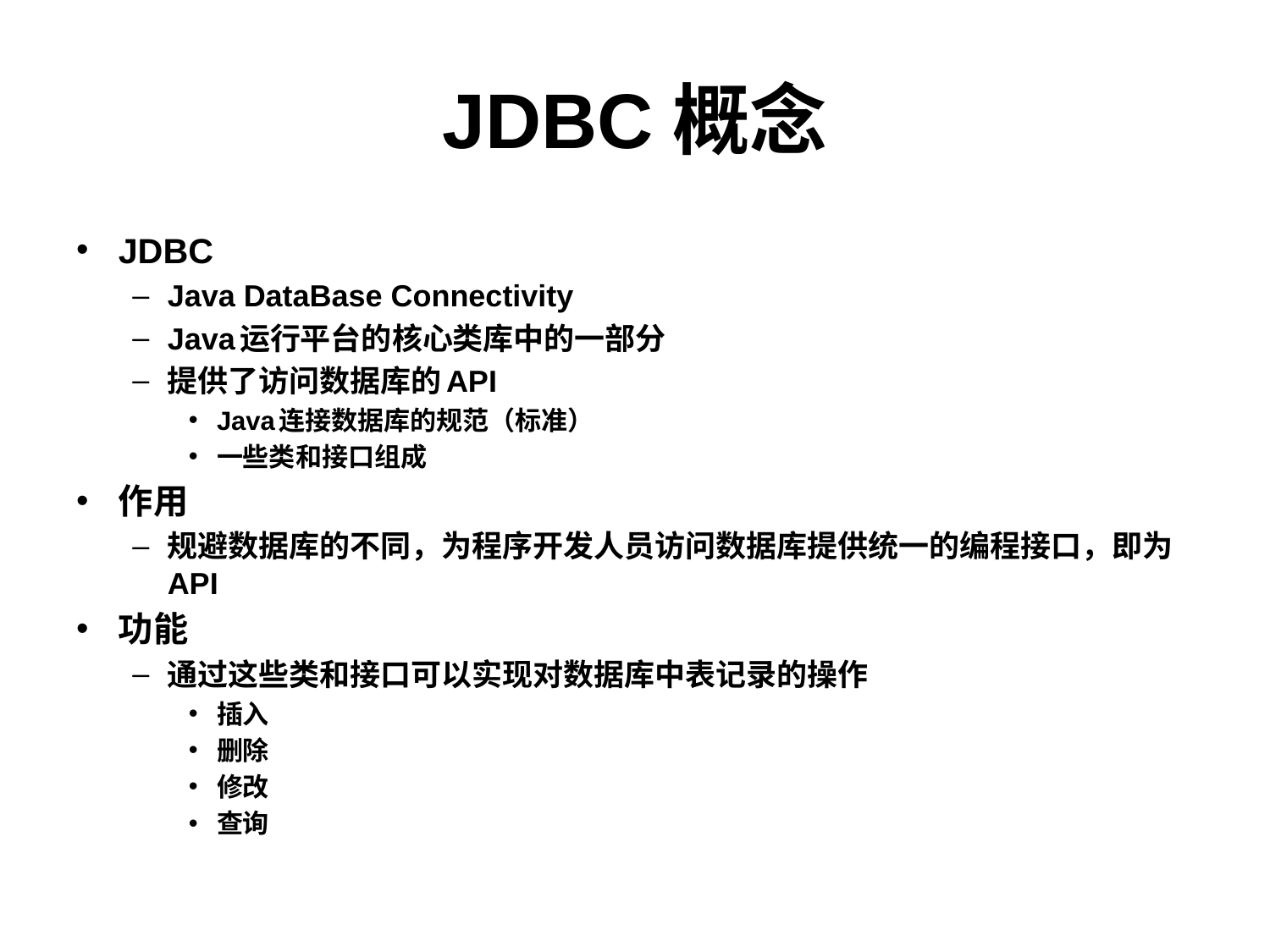

# JDBC概念
JDBC
Java DataBase Connectivity
Java运行平台的核心类库中的一部分
提供了访问数据库的API
Java连接数据库的规范（标准）
一些类和接口组成
作用
规避数据库的不同，为程序开发人员访问数据库提供统一的编程接口，即为API
功能
通过这些类和接口可以实现对数据库中表记录的操作
插入
删除
修改
查询